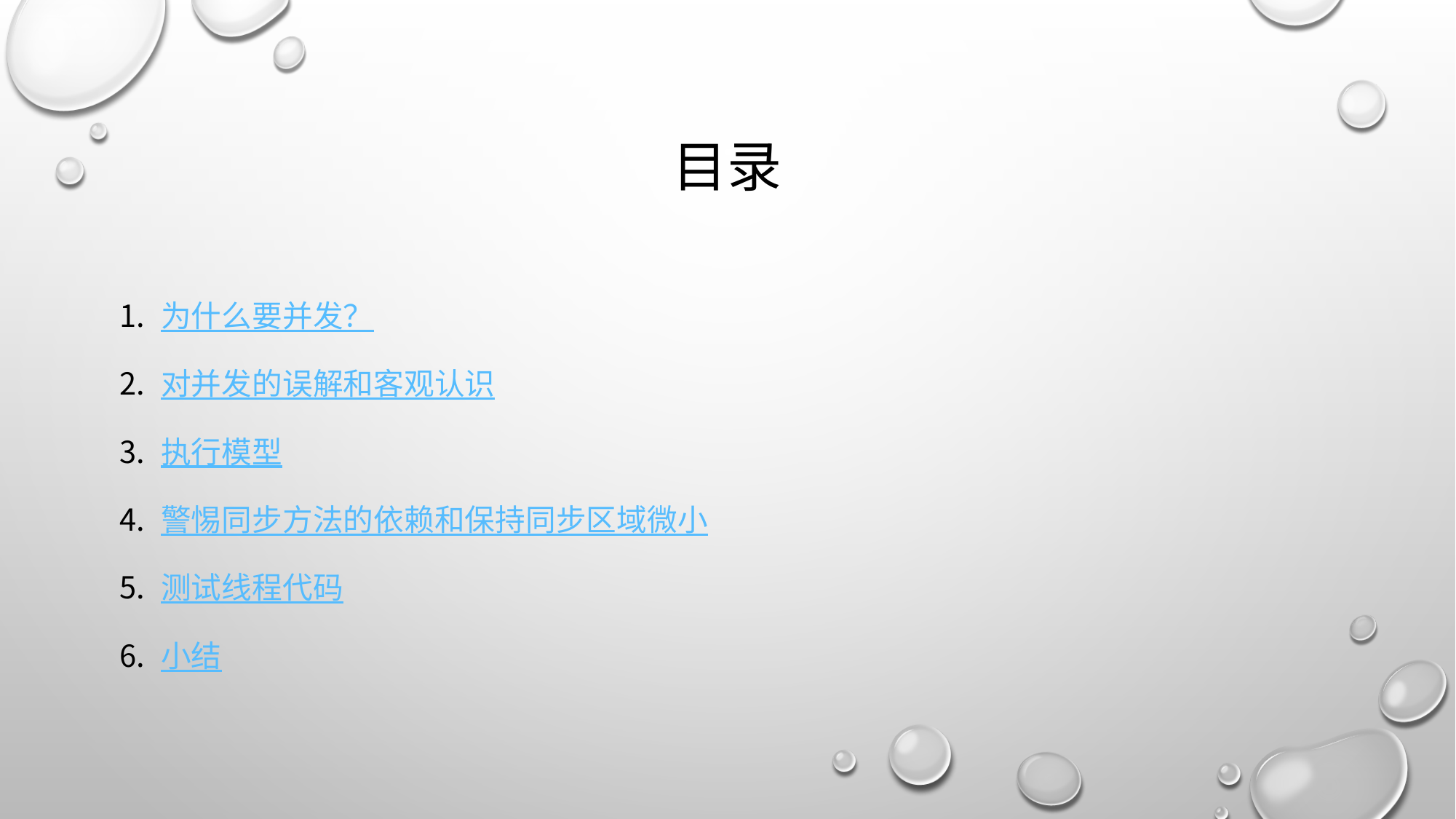

# 目录
为什么要并发？
对并发的误解和客观认识
执行模型
警惕同步方法的依赖和保持同步区域微小
测试线程代码
小结